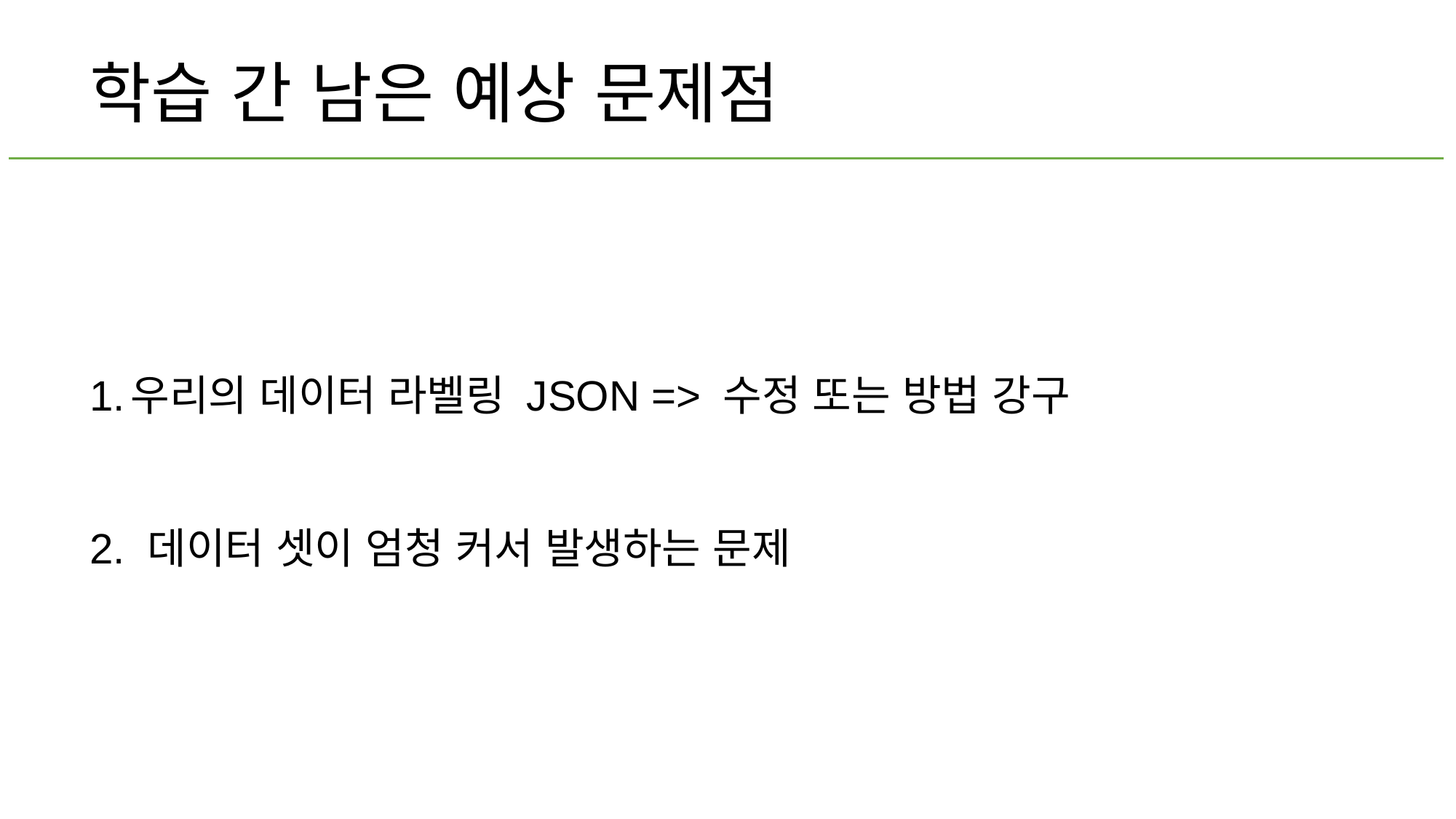

학습 간 남은 예상 문제점
우리의 데이터 라벨링 JSON => 수정 또는 방법 강구

2. 데이터 셋이 엄청 커서 발생하는 문제